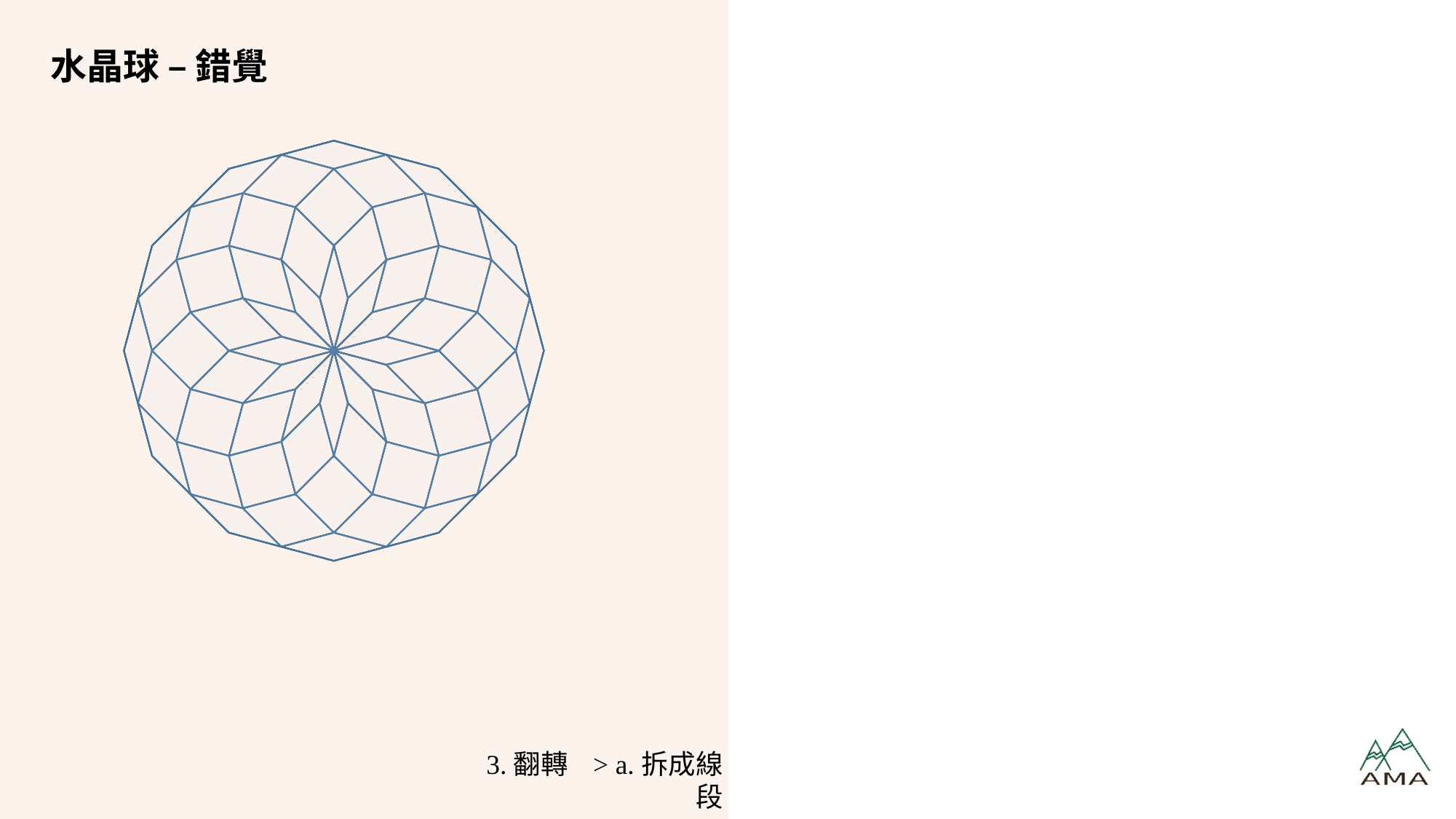

# 水晶球 – 錯覺

3.翻轉   > a.拆成線段